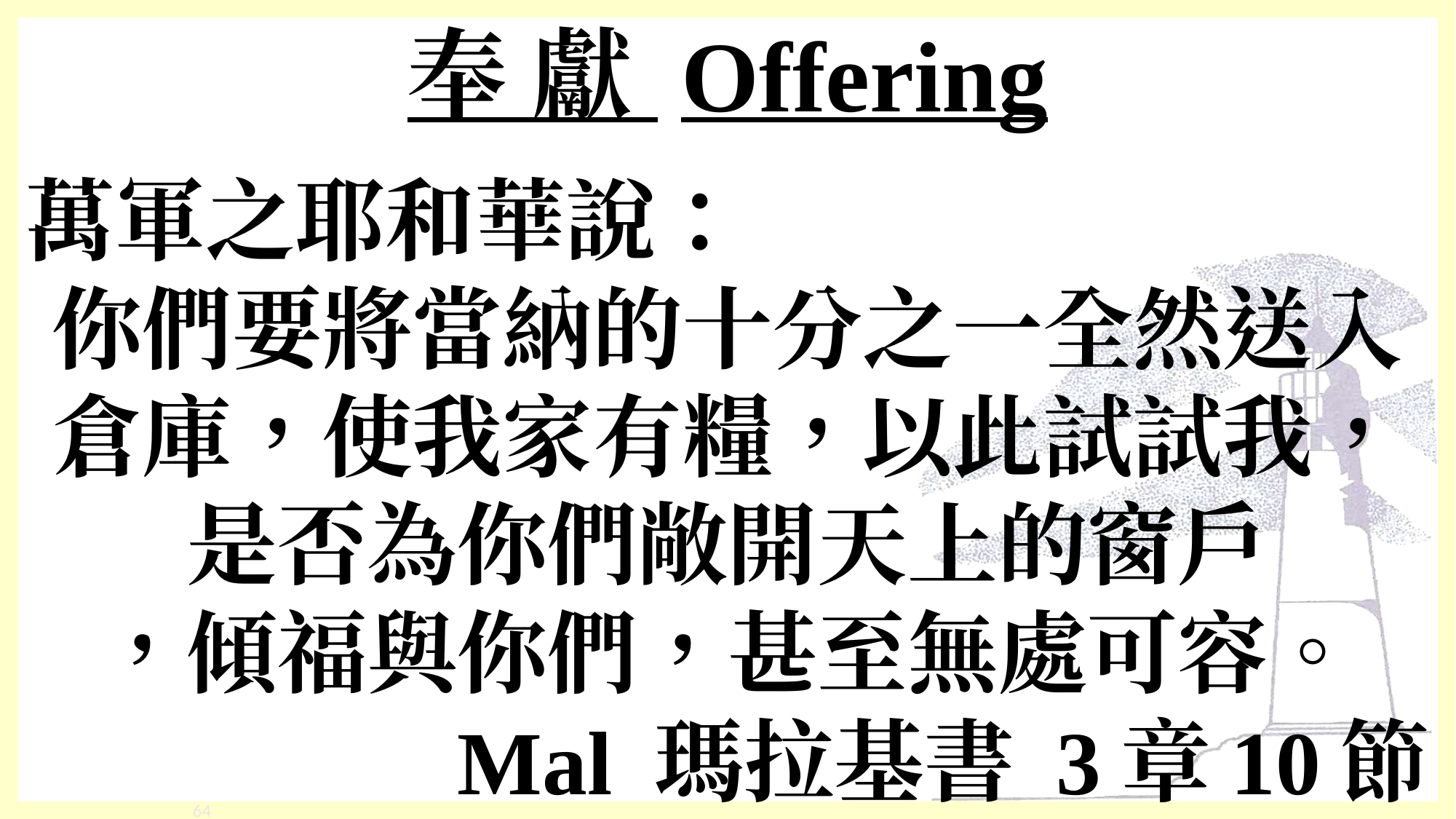

# 奉 獻 Offering
萬軍之耶和華說：
你們要將當納的十分之一全然送入倉庫，使我家有糧，以此試試我，是否為你們敞開天上的窗戶
，傾福與你們，甚至無處可容。
Mal 瑪拉基書 3章10節
64